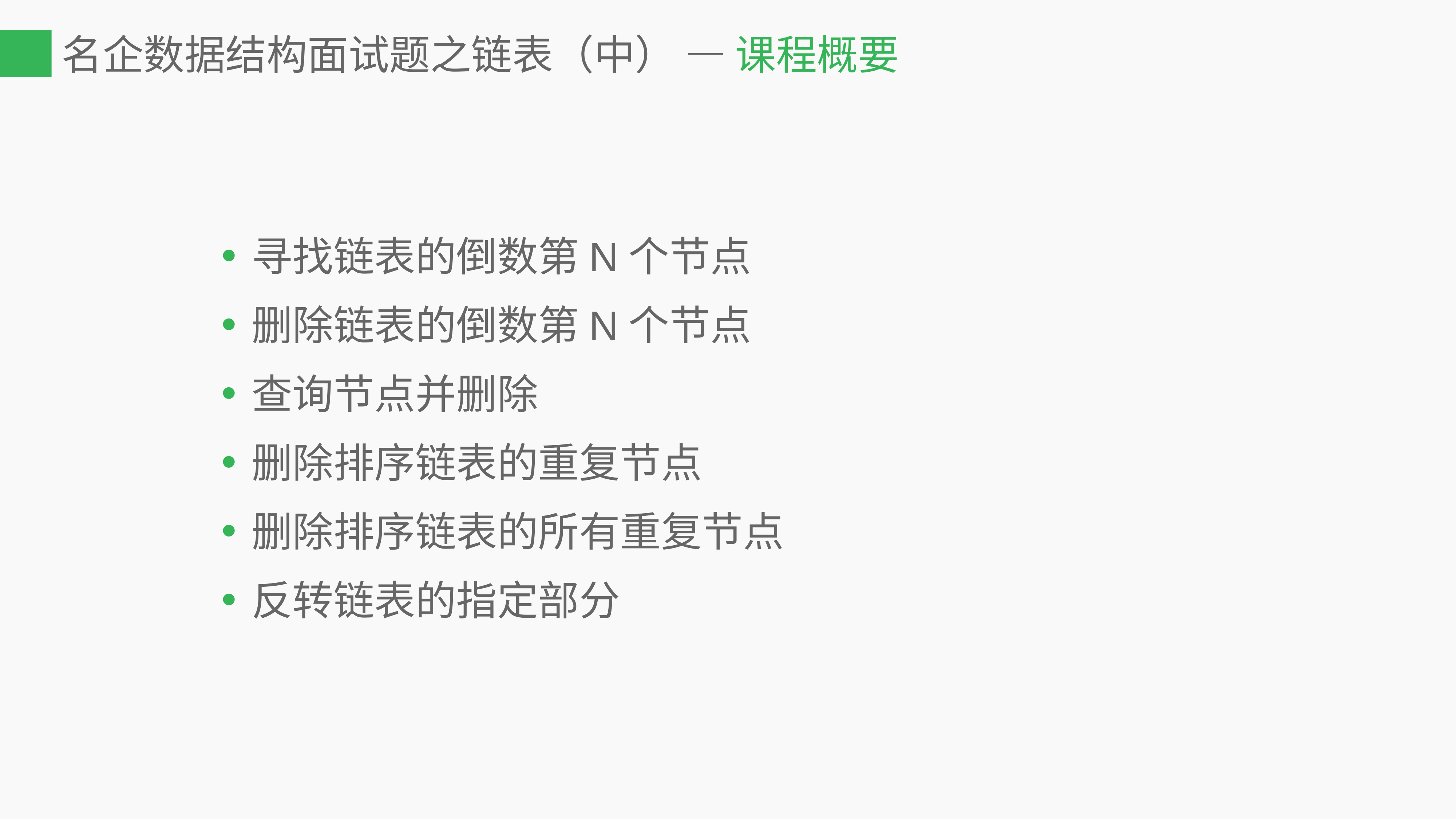

# 名企数据结构面试题之链表（中） — 课程概要
寻找链表的倒数第N个节点
删除链表的倒数第N个节点
查询节点并删除
删除排序链表的重复节点
删除排序链表的所有重复节点
反转链表的指定部分